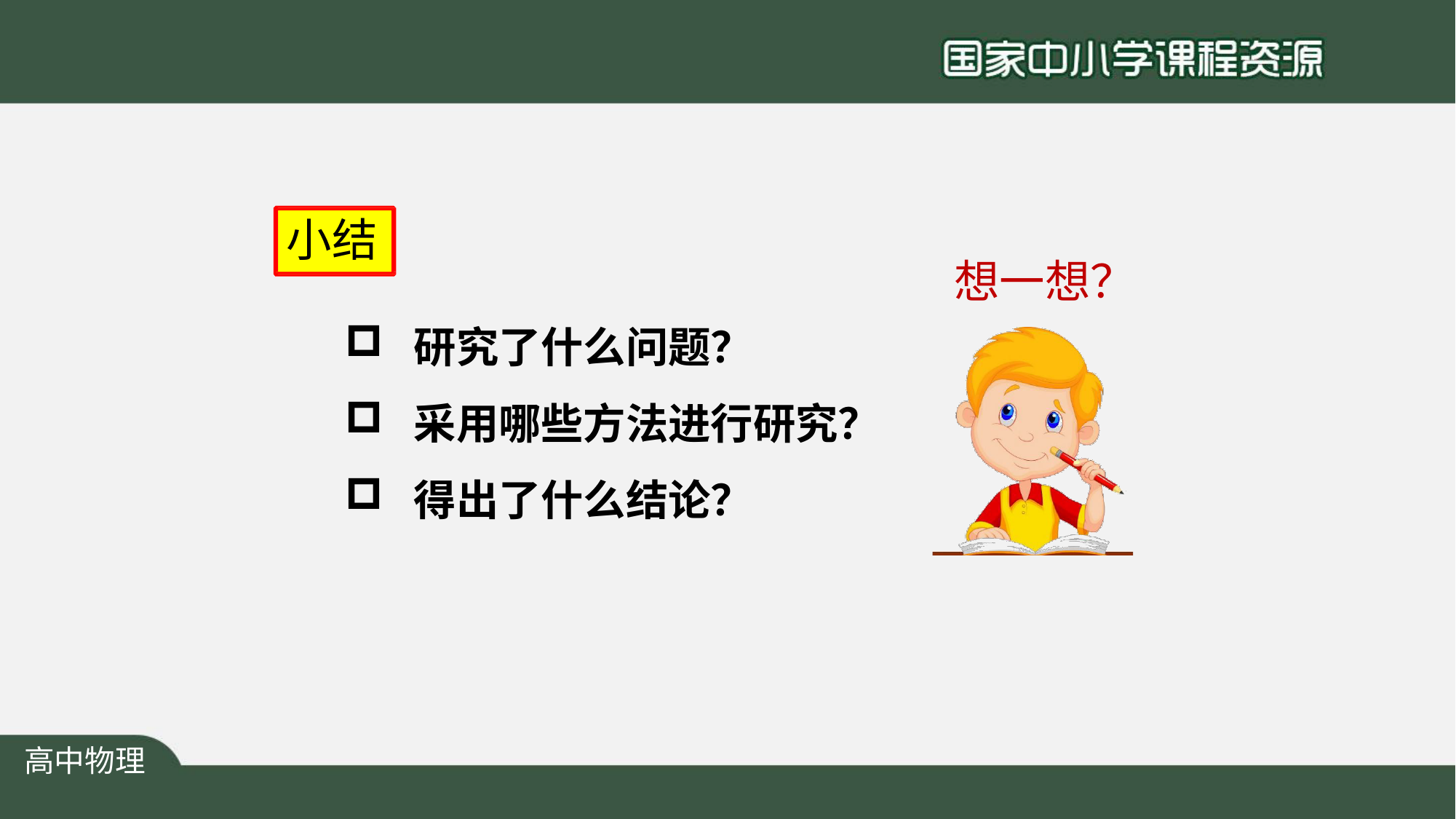

小结
# 想一想？
研究了什么问题？
采用哪些方法进行研究？
得出了什么结论？

高中物理